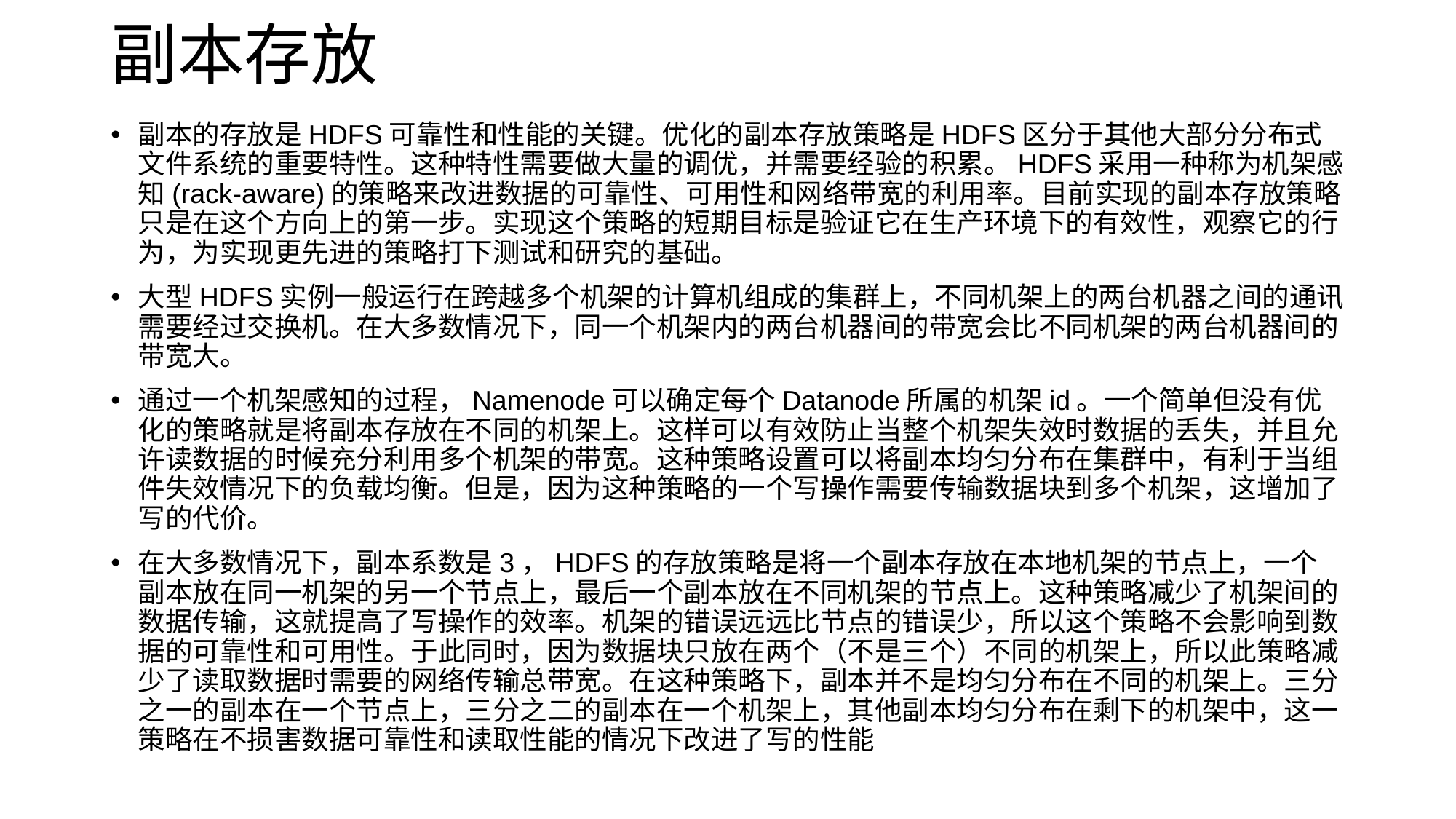

# 副本存放
副本的存放是HDFS可靠性和性能的关键。优化的副本存放策略是HDFS区分于其他大部分分布式文件系统的重要特性。这种特性需要做大量的调优，并需要经验的积累。HDFS采用一种称为机架感知(rack-aware)的策略来改进数据的可靠性、可用性和网络带宽的利用率。目前实现的副本存放策略只是在这个方向上的第一步。实现这个策略的短期目标是验证它在生产环境下的有效性，观察它的行为，为实现更先进的策略打下测试和研究的基础。
大型HDFS实例一般运行在跨越多个机架的计算机组成的集群上，不同机架上的两台机器之间的通讯需要经过交换机。在大多数情况下，同一个机架内的两台机器间的带宽会比不同机架的两台机器间的带宽大。
通过一个机架感知的过程，Namenode可以确定每个Datanode所属的机架id。一个简单但没有优化的策略就是将副本存放在不同的机架上。这样可以有效防止当整个机架失效时数据的丢失，并且允许读数据的时候充分利用多个机架的带宽。这种策略设置可以将副本均匀分布在集群中，有利于当组件失效情况下的负载均衡。但是，因为这种策略的一个写操作需要传输数据块到多个机架，这增加了写的代价。
在大多数情况下，副本系数是3，HDFS的存放策略是将一个副本存放在本地机架的节点上，一个副本放在同一机架的另一个节点上，最后一个副本放在不同机架的节点上。这种策略减少了机架间的数据传输，这就提高了写操作的效率。机架的错误远远比节点的错误少，所以这个策略不会影响到数据的可靠性和可用性。于此同时，因为数据块只放在两个（不是三个）不同的机架上，所以此策略减少了读取数据时需要的网络传输总带宽。在这种策略下，副本并不是均匀分布在不同的机架上。三分之一的副本在一个节点上，三分之二的副本在一个机架上，其他副本均匀分布在剩下的机架中，这一策略在不损害数据可靠性和读取性能的情况下改进了写的性能